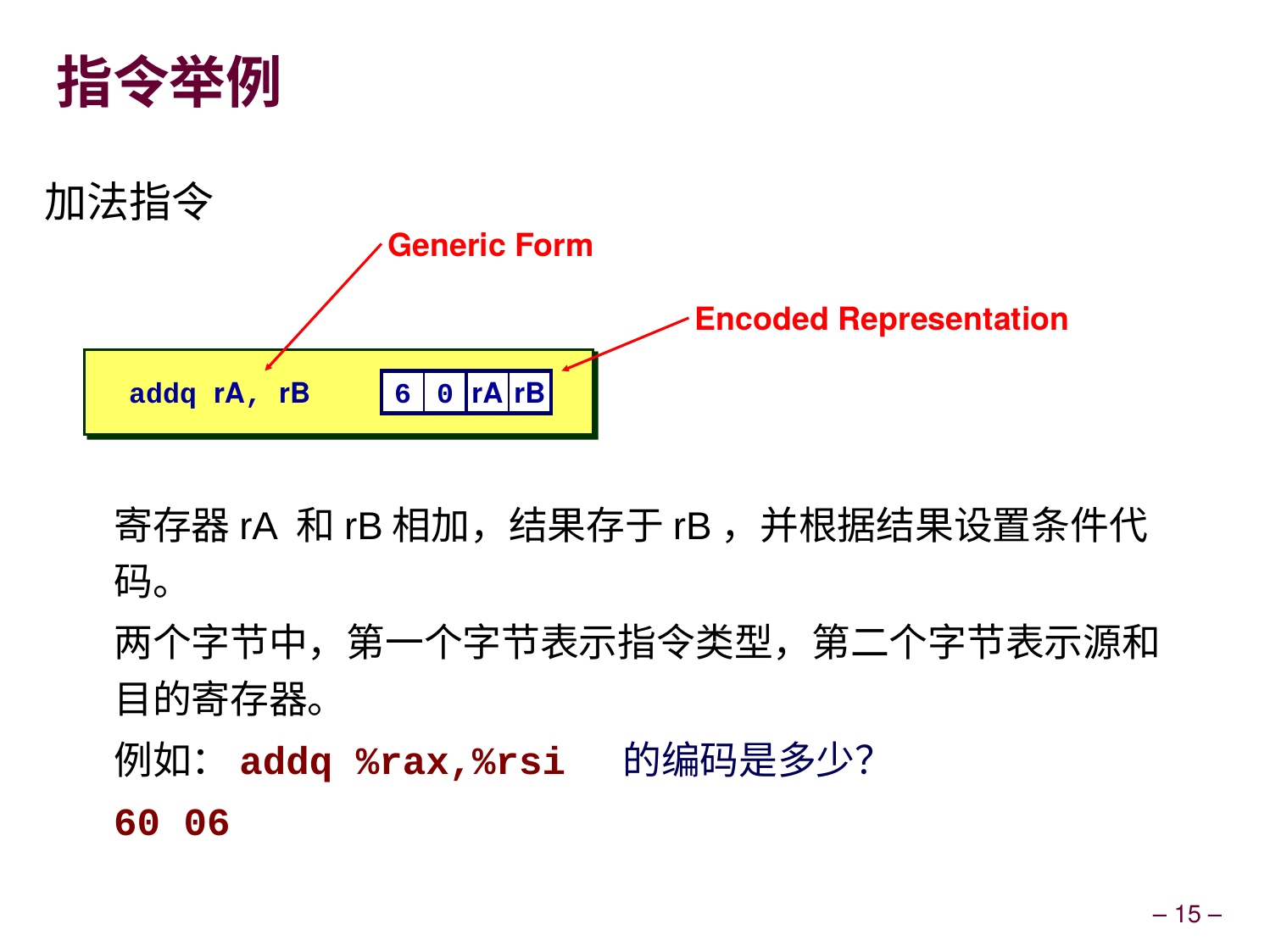

# 指令举例
加法指令

寄存器rA 和rB相加，结果存于rB，并根据结果设置条件代码。
两个字节中，第一个字节表示指令类型，第二个字节表示源和目的寄存器。
例如：addq %rax,%rsi	的编码是多少？
60 06
Generic Form

Encoded Representation

addq rA, rB
6

0
rA

rB